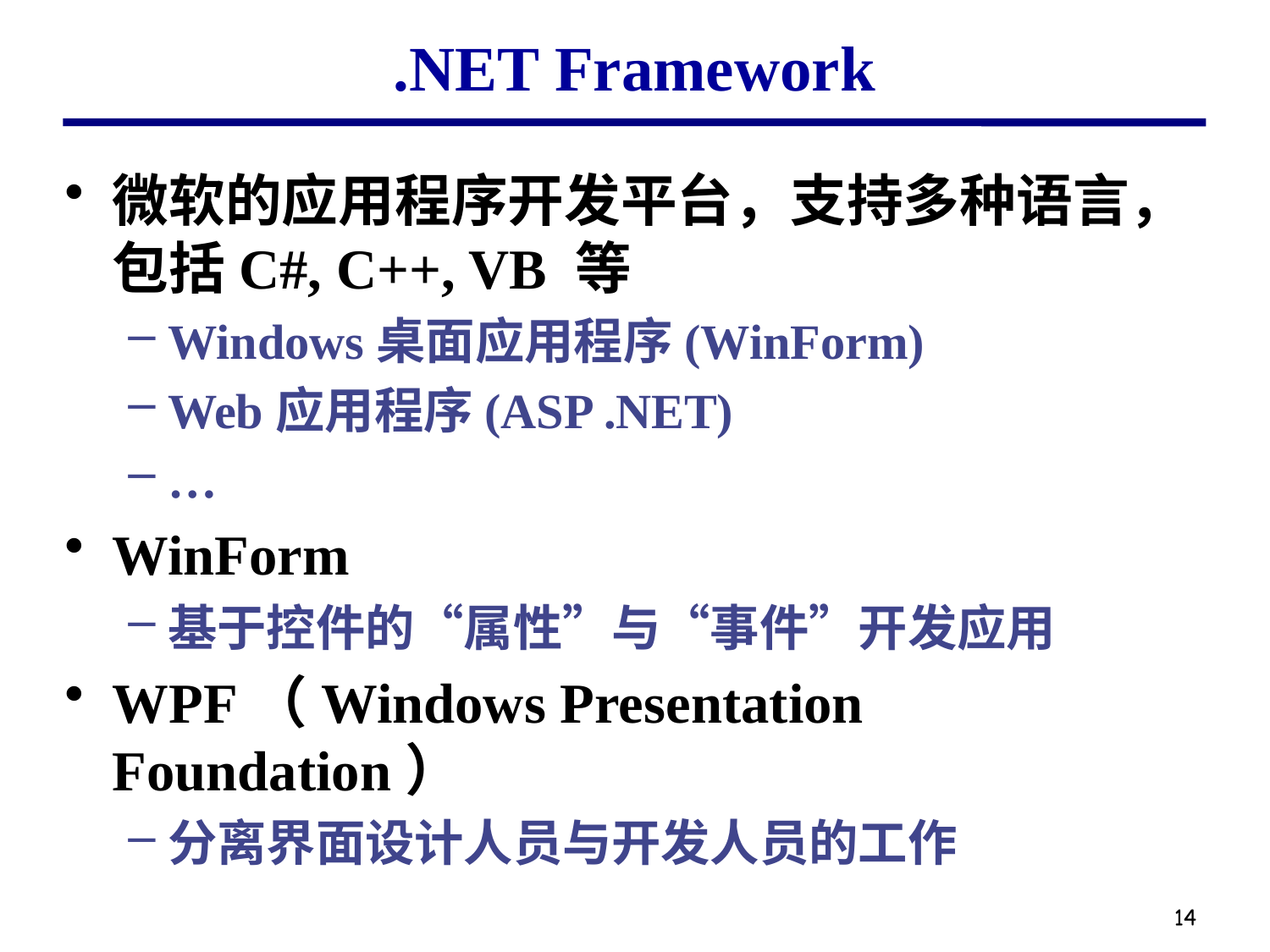

# .NET Framework
微软的应用程序开发平台，支持多种语言，包括C#, C++, VB 等
Windows桌面应用程序(WinForm)
Web应用程序(ASP .NET)
…
WinForm
基于控件的“属性”与“事件”开发应用
WPF（Windows Presentation Foundation）
分离界面设计人员与开发人员的工作